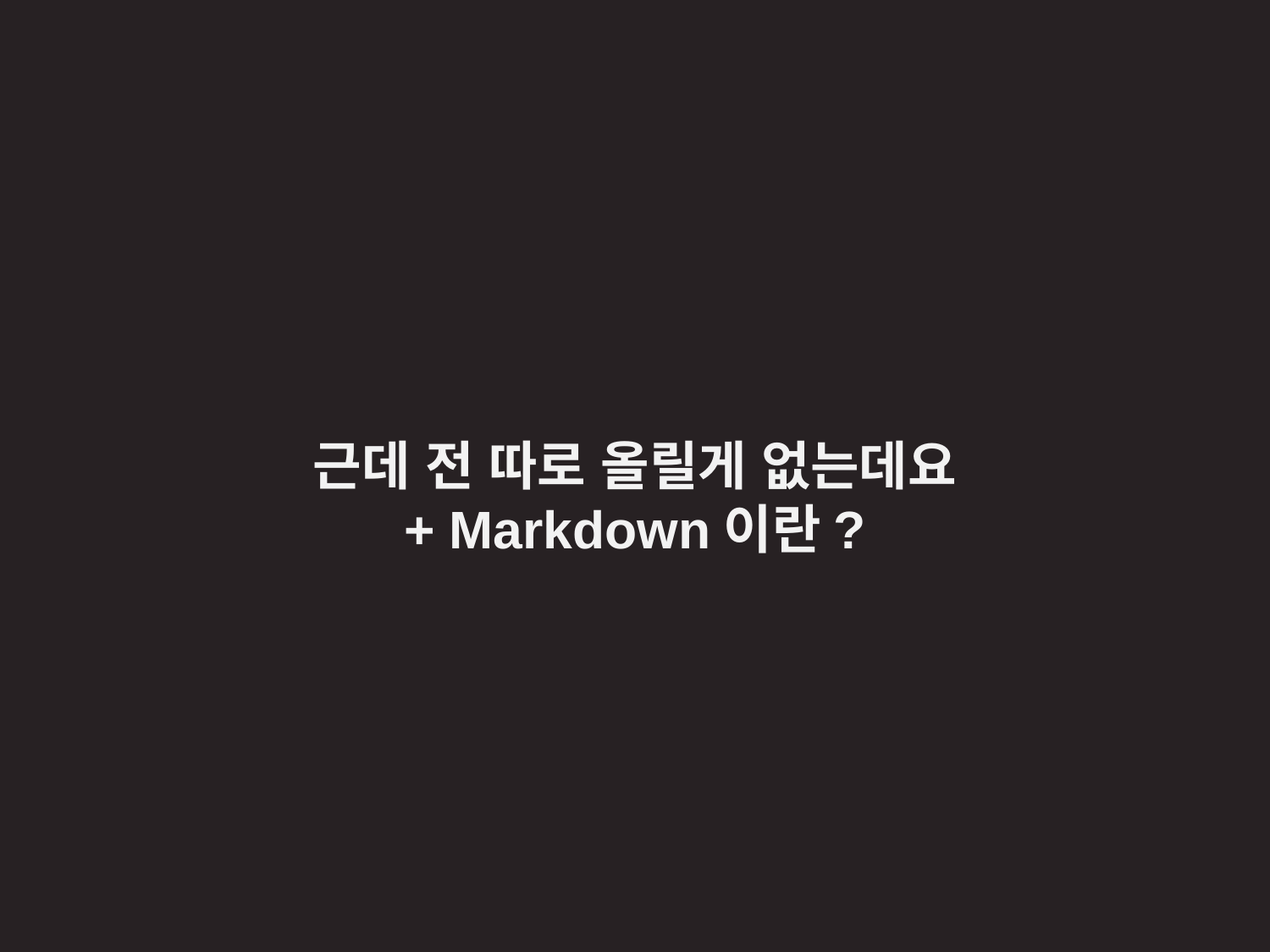

근데 전 따로 올릴게 없는데요
+ Markdown이란?